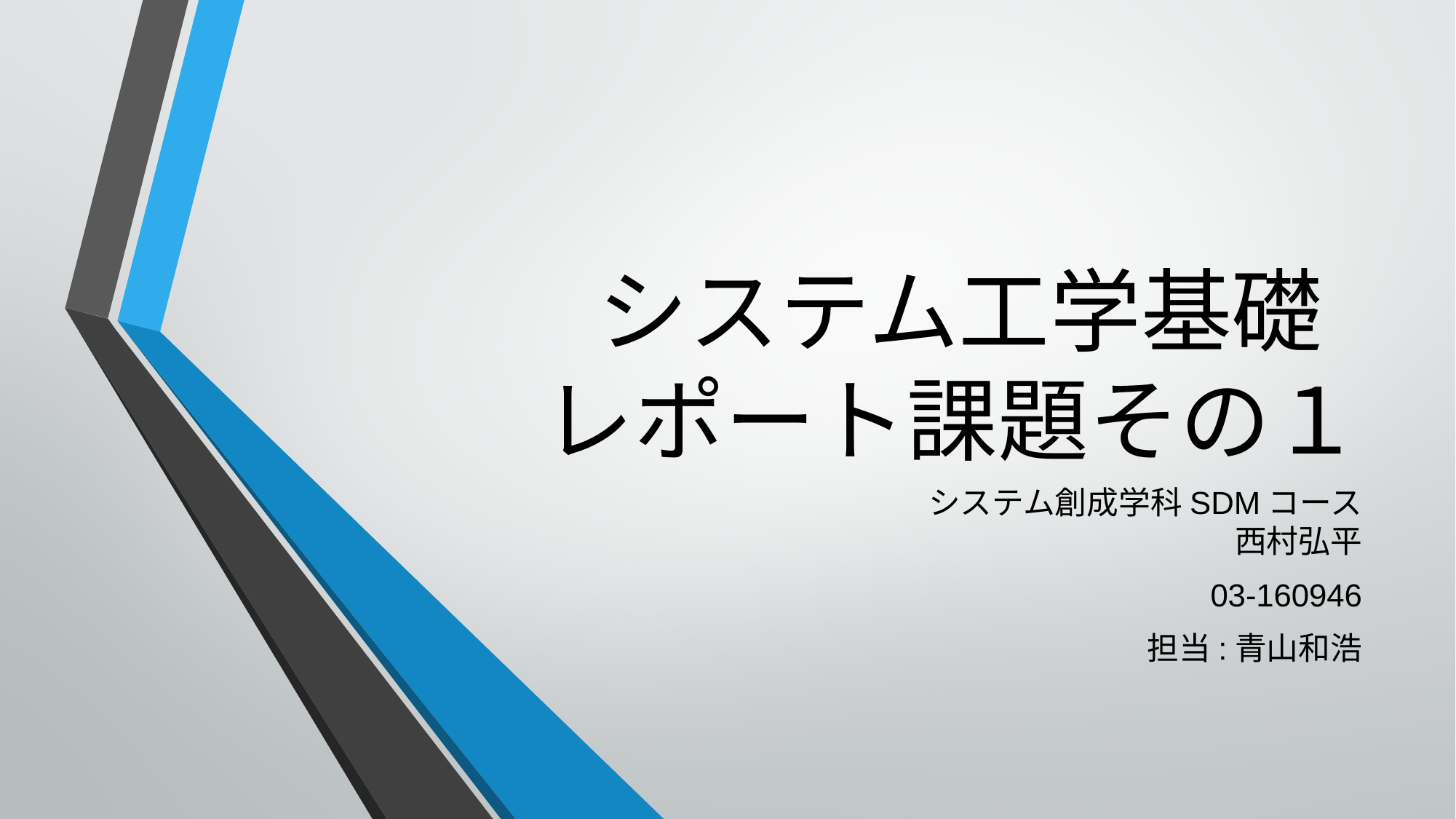

# システム工学基礎 レポート課題その１
システム創成学科SDMコース
西村弘平
03-160946
担当:青山和浩